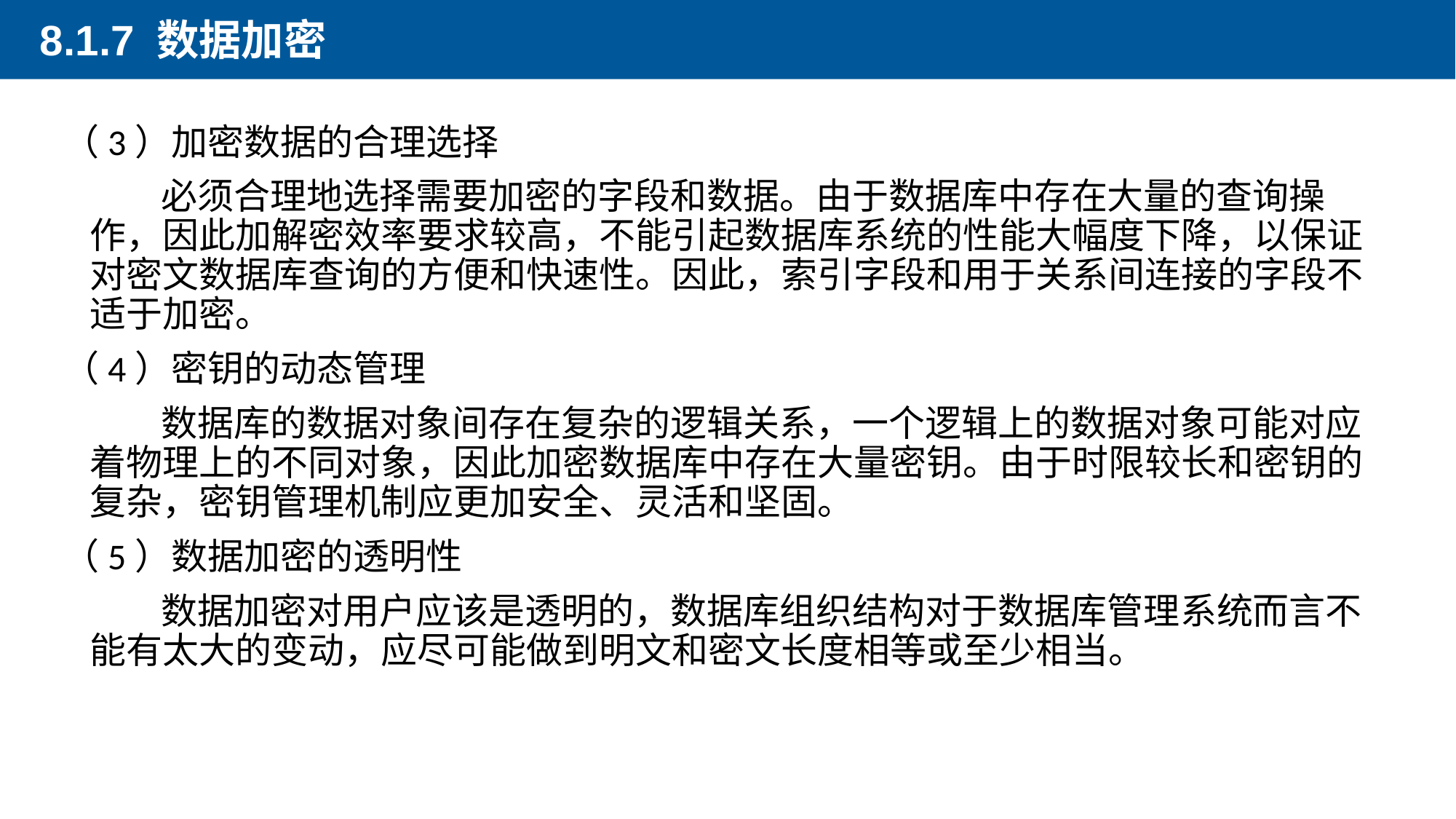

8.1.7 数据加密
（3）加密数据的合理选择
           必须合理地选择需要加密的字段和数据。由于数据库中存在大量的查询操作，因此加解密效率要求较高，不能引起数据库系统的性能大幅度下降，以保证对密文数据库查询的方便和快速性。因此，索引字段和用于关系间连接的字段不适于加密。
（4）密钥的动态管理
           数据库的数据对象间存在复杂的逻辑关系，一个逻辑上的数据对象可能对应着物理上的不同对象，因此加密数据库中存在大量密钥。由于时限较长和密钥的复杂，密钥管理机制应更加安全、灵活和坚固。
（5）数据加密的透明性
           数据加密对用户应该是透明的，数据库组织结构对于数据库管理系统而言不能有太大的变动，应尽可能做到明文和密文长度相等或至少相当。